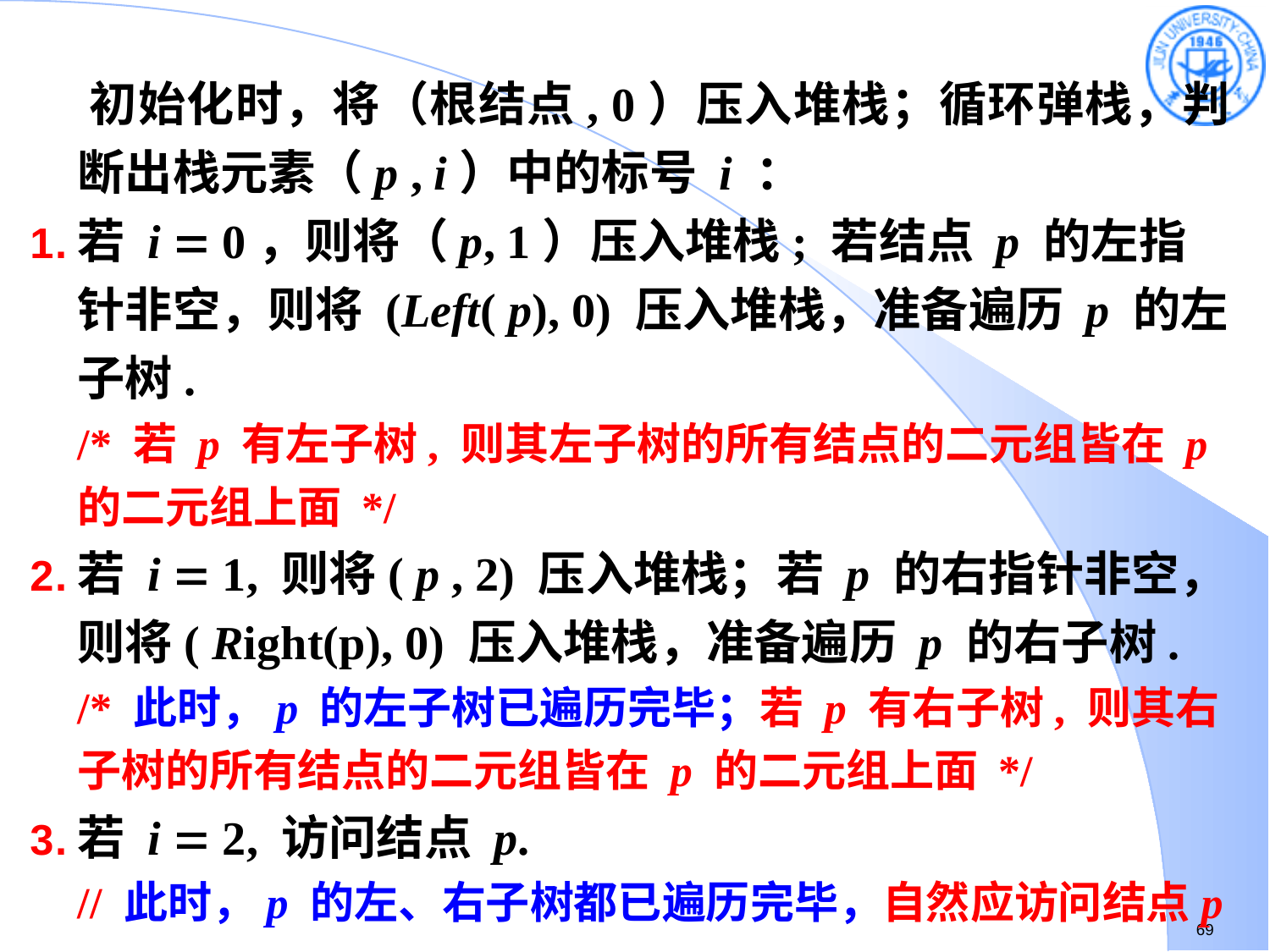

初始化时，将（根结点, 0）压入堆栈；循环弹栈，判断出栈元素（p , i）中的标号 i ：
若 i = 0，则将（p, 1）压入堆栈; 若结点 p 的左指针非空，则将 (Left( p), 0) 压入堆栈，准备遍历 p 的左子树.
/* 若 p 有左子树, 则其左子树的所有结点的二元组皆在 p 的二元组上面 */
若 i = 1, 则将( p , 2) 压入堆栈；若 p 的右指针非空，则将( Right(p), 0) 压入堆栈，准备遍历 p 的右子树.
/* 此时，p 的左子树已遍历完毕；若 p 有右子树, 则其右子树的所有结点的二元组皆在 p 的二元组上面 */
若 i = 2, 访问结点 p.
// 此时，p 的左、右子树都已遍历完毕，自然应访问结点p